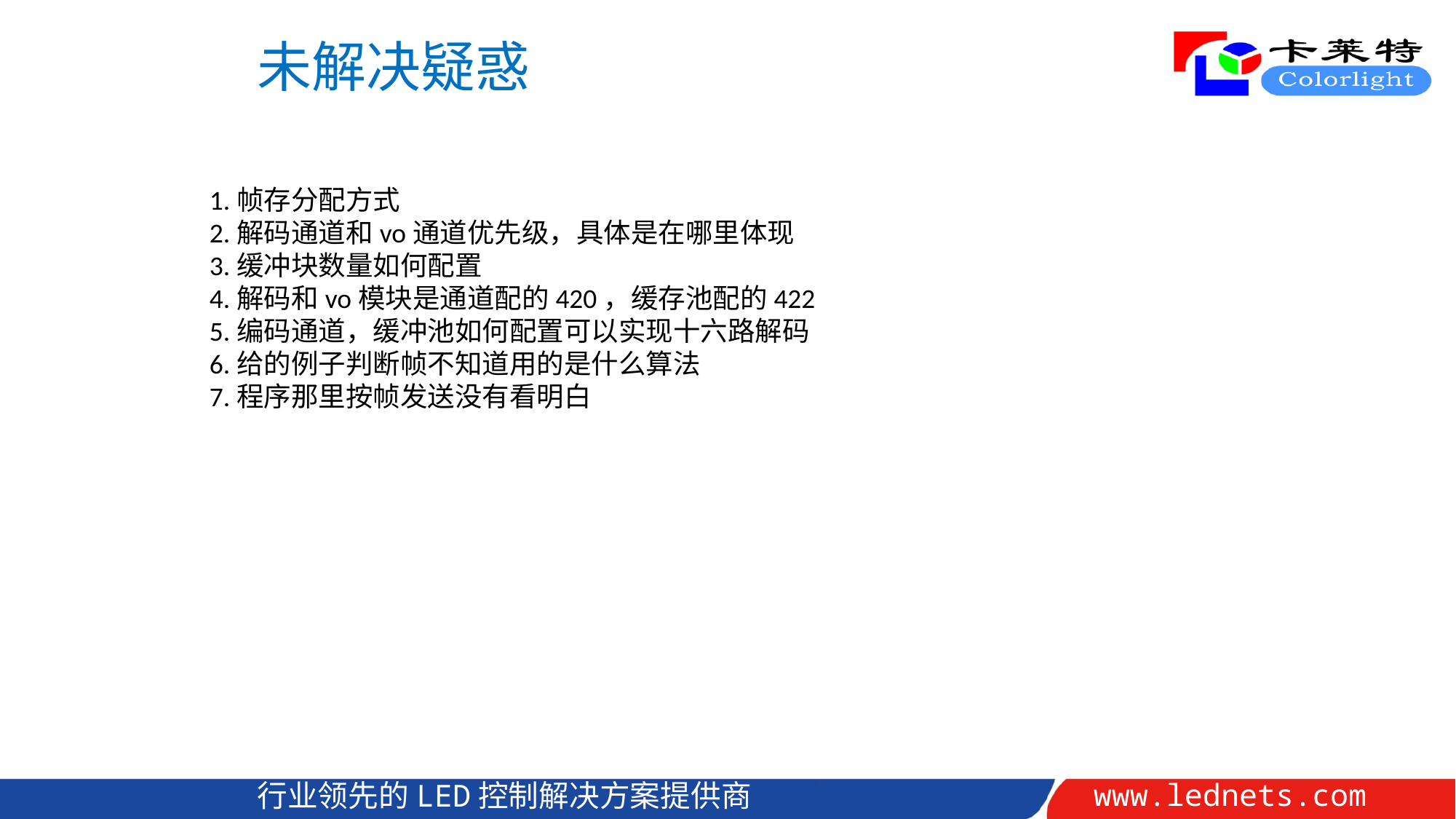

# 未解决疑惑
1.帧存分配方式
2.解码通道和vo通道优先级，具体是在哪里体现
3.缓冲块数量如何配置
4.解码和vo模块是通道配的420，缓存池配的422
5.编码通道，缓冲池如何配置可以实现十六路解码
6.给的例子判断帧不知道用的是什么算法
7.程序那里按帧发送没有看明白